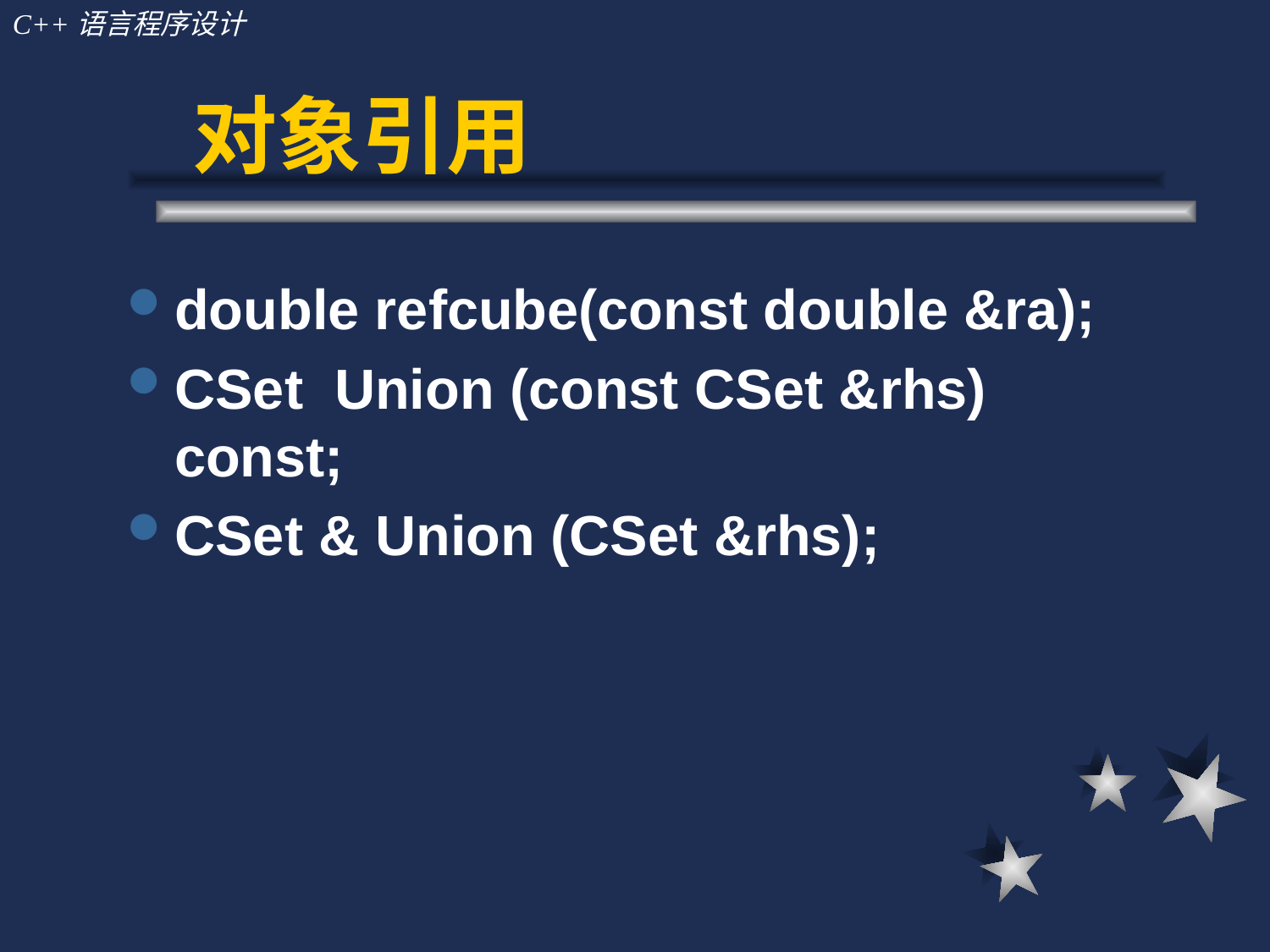

# 对象引用
double refcube(const double &ra);
CSet  Union (const CSet &rhs) const;
CSet & Union (CSet &rhs);